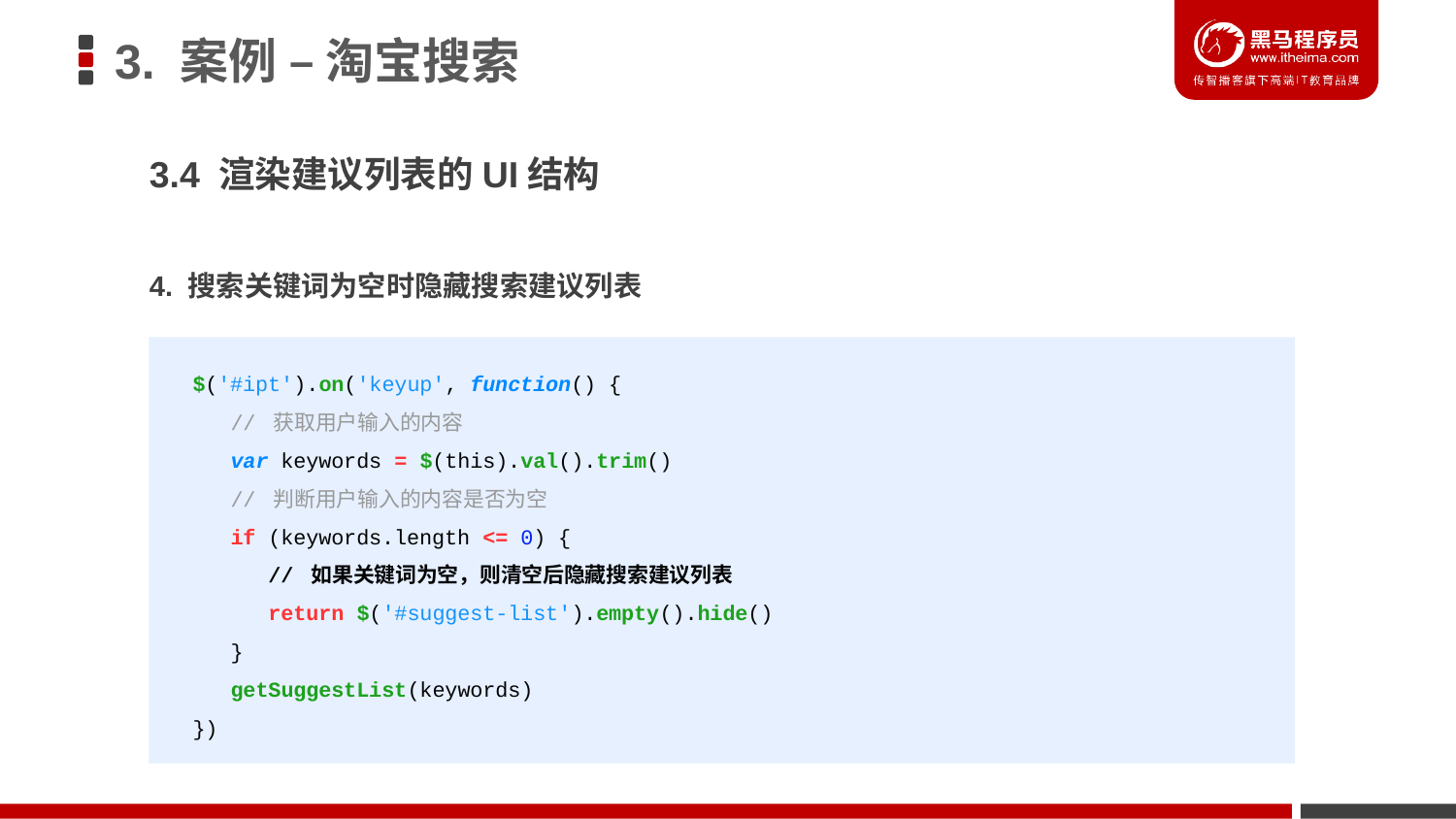

# 3. 案例 – 淘宝搜索
3.4 渲染建议列表的UI结构
4. 搜索关键词为空时隐藏搜索建议列表

 $('#ipt').on('keyup', function() {
    // 获取用户输入的内容
    var keywords = $(this).val().trim()
    // 判断用户输入的内容是否为空
    if (keywords.length <= 0) {
       // 如果关键词为空，则清空后隐藏搜索建议列表
       return $('#suggest-list').empty().hide()
    }
    getSuggestList(keywords)
 })